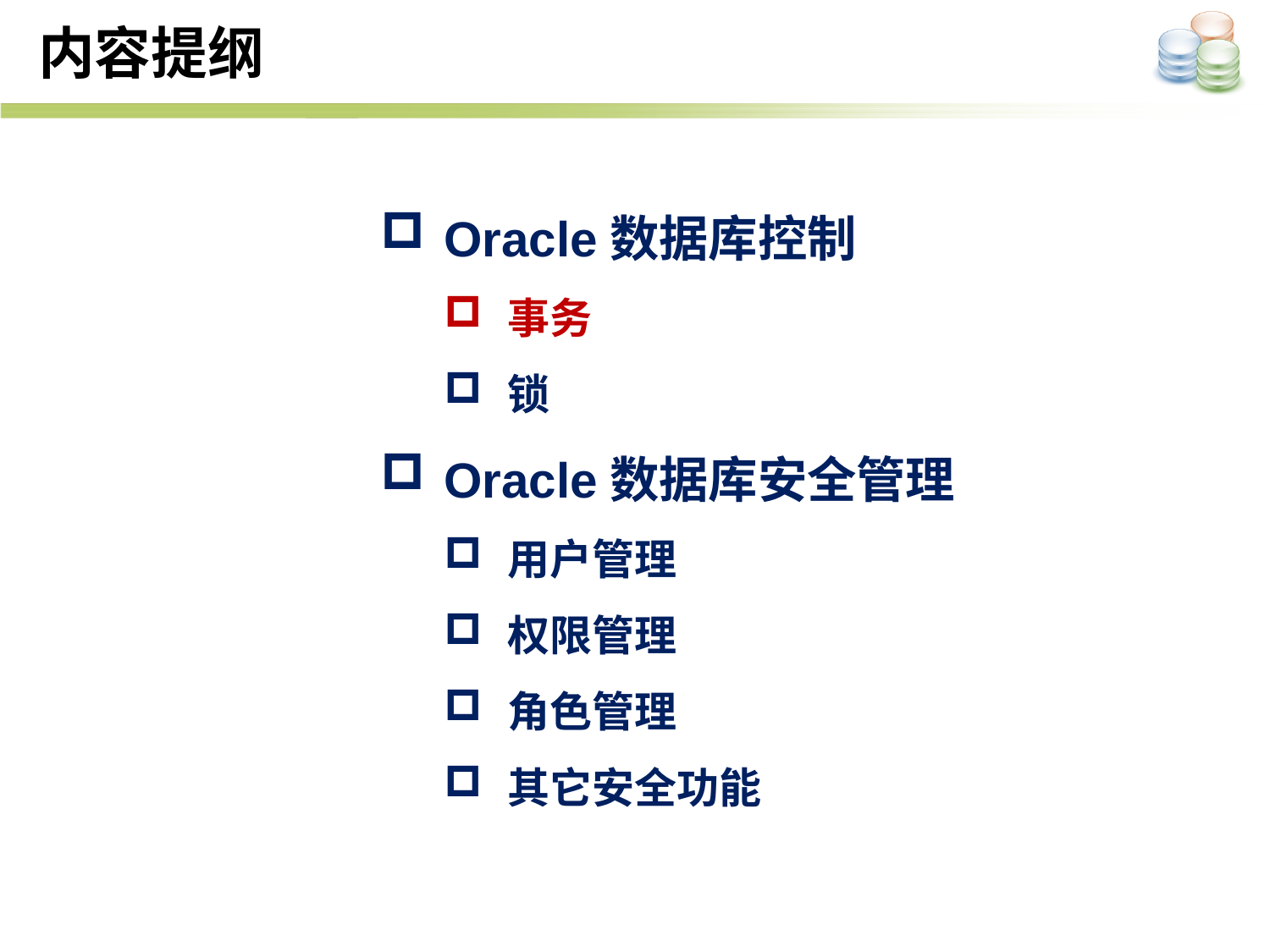

内容提纲
Oracle数据库控制
事务
锁
Oracle数据库安全管理
用户管理
权限管理
角色管理
其它安全功能
2